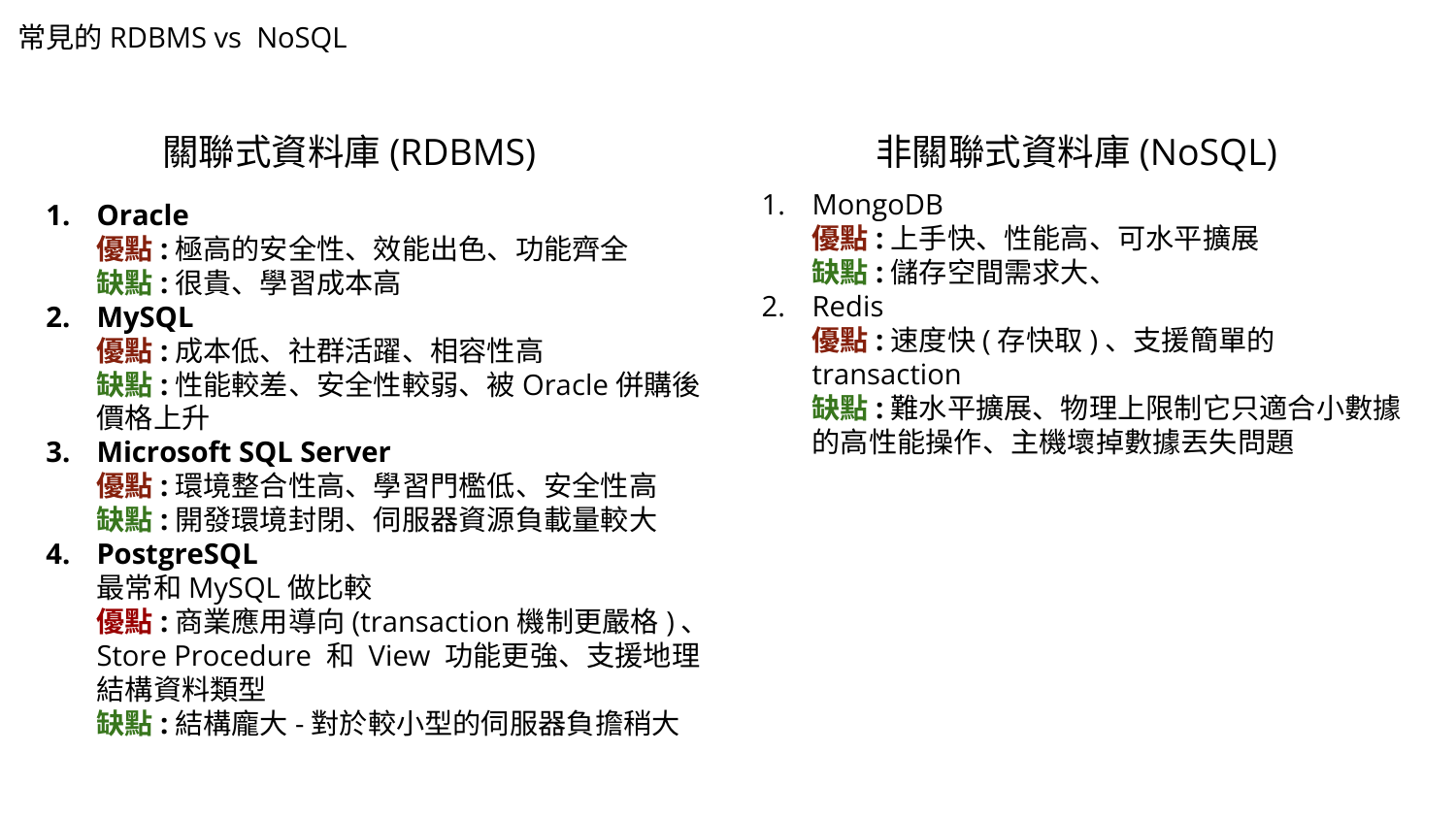

常見的RDBMS vs  NoSQL
關聯式資料庫(RDBMS)
非關聯式資料庫(NoSQL)
MongoDB
優點:上手快、性能高、可水平擴展
缺點:儲存空間需求大、
Redis
優點:速度快(存快取)、支援簡單的transaction
缺點:難水平擴展、物理上限制它只適合小數據的高性能操作、主機壞掉數據丟失問題

Oracle
優點:極高的安全性、效能出色、功能齊全
缺點:很貴、學習成本高
MySQL
優點:成本低、社群活躍、相容性高
缺點:性能較差、安全性較弱、被Oracle併購後價格上升
Microsoft SQL Server
優點:環境整合性高、學習門檻低、安全性高
缺點:開發環境封閉、伺服器資源負載量較大
PostgreSQL
最常和MySQL做比較
優點:商業應用導向(transaction機制更嚴格)、Store Procedure 和 View 功能更強、支援地理結構資料類型
缺點:結構龐大-對於較小型的伺服器負擔稍大